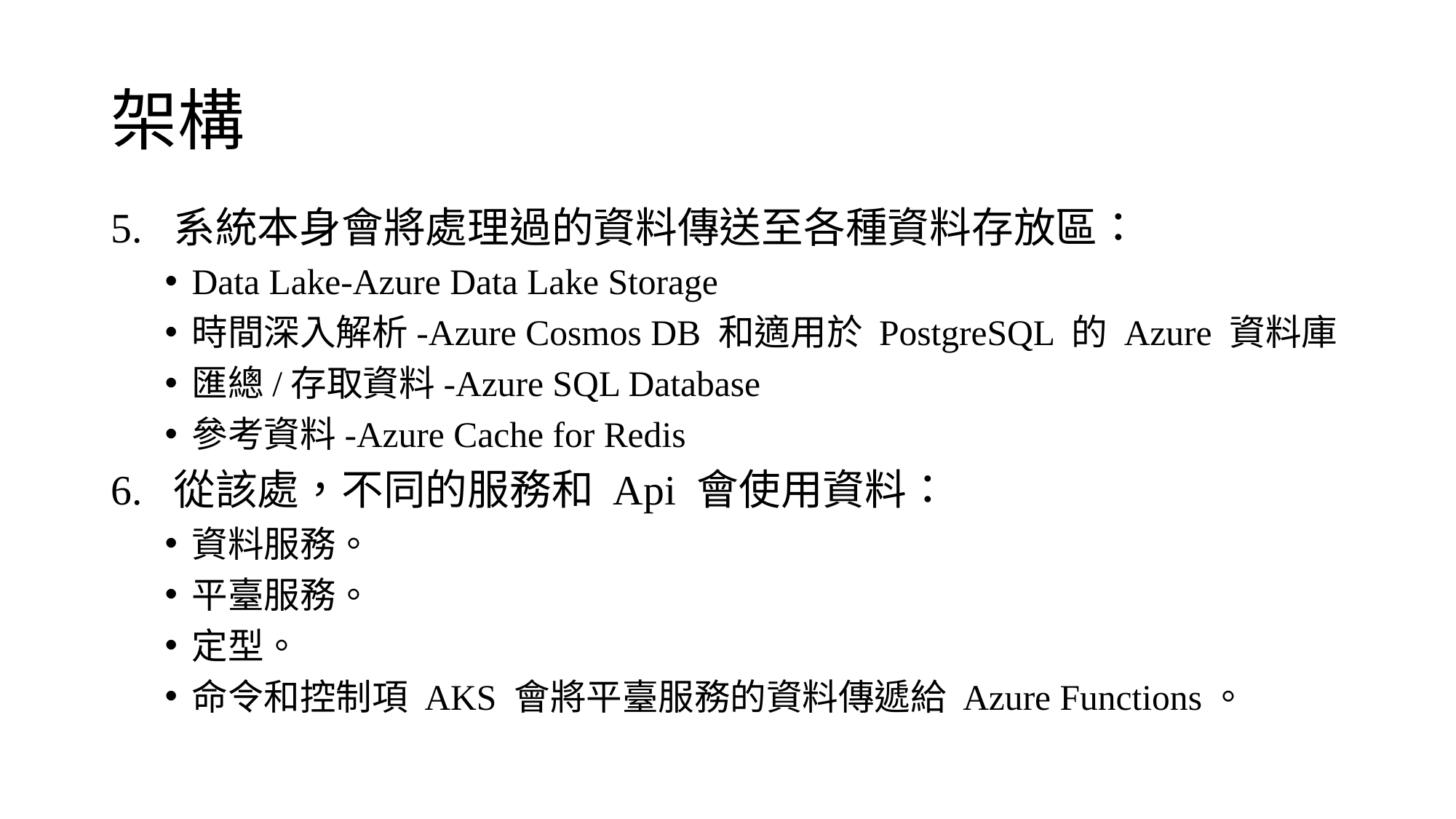

# 架構
5.  系統本身會將處理過的資料傳送至各種資料存放區：
Data Lake-Azure Data Lake Storage
時間深入解析-Azure Cosmos DB 和適用於 PostgreSQL 的 Azure 資料庫
匯總/存取資料-Azure SQL Database
參考資料-Azure Cache for Redis
6.  從該處，不同的服務和 Api 會使用資料：
資料服務。
平臺服務。
定型。
命令和控制項 AKS 會將平臺服務的資料傳遞給 Azure Functions。